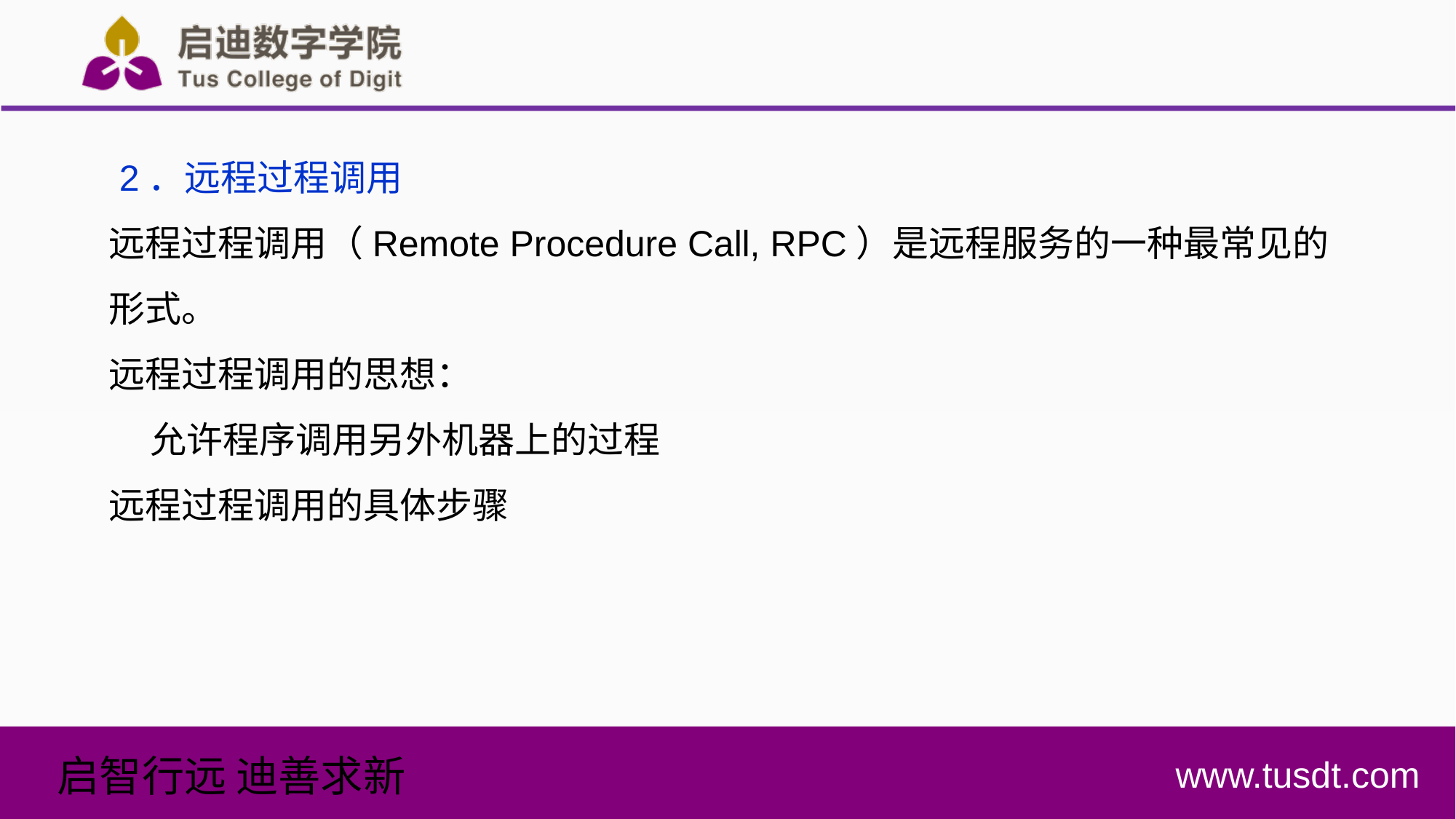

2．远程过程调用
远程过程调用（Remote Procedure Call, RPC）是远程服务的一种最常见的形式。
远程过程调用的思想：
    允许程序调用另外机器上的过程
远程过程调用的具体步骤